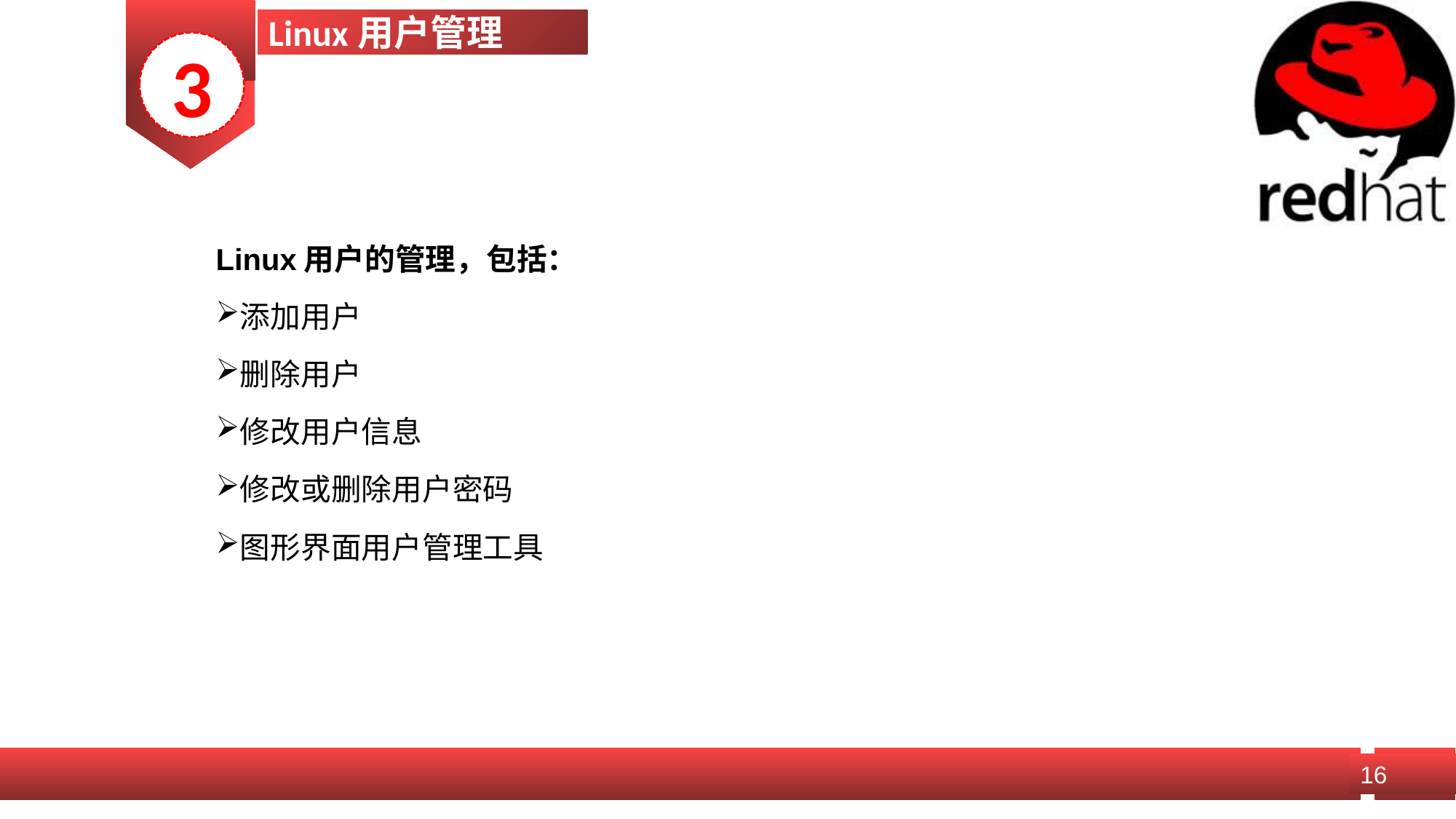

Linux用户管理
3
Linux用户的管理，包括：
添加用户
删除用户
修改用户信息
修改或删除用户密码
图形界面用户管理工具